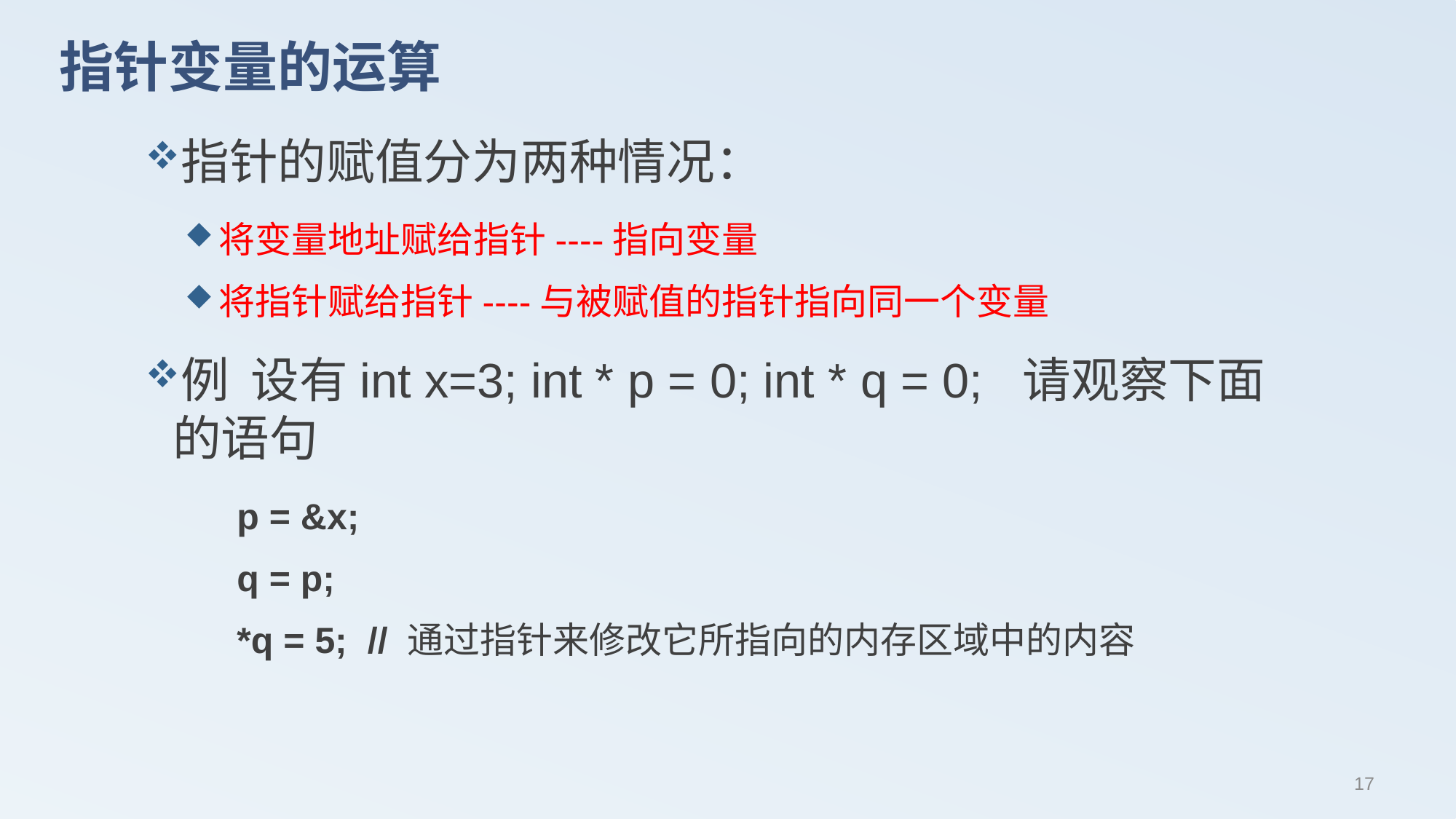

# 指针变量的运算
指针的赋值分为两种情况：
将变量地址赋给指针----指向变量
将指针赋给指针----与被赋值的指针指向同一个变量
例  设有int x=3; int * p = 0; int * q = 0;  请观察下面的语句
p = &x;
q = p;
*q = 5;  // 通过指针来修改它所指向的内存区域中的内容